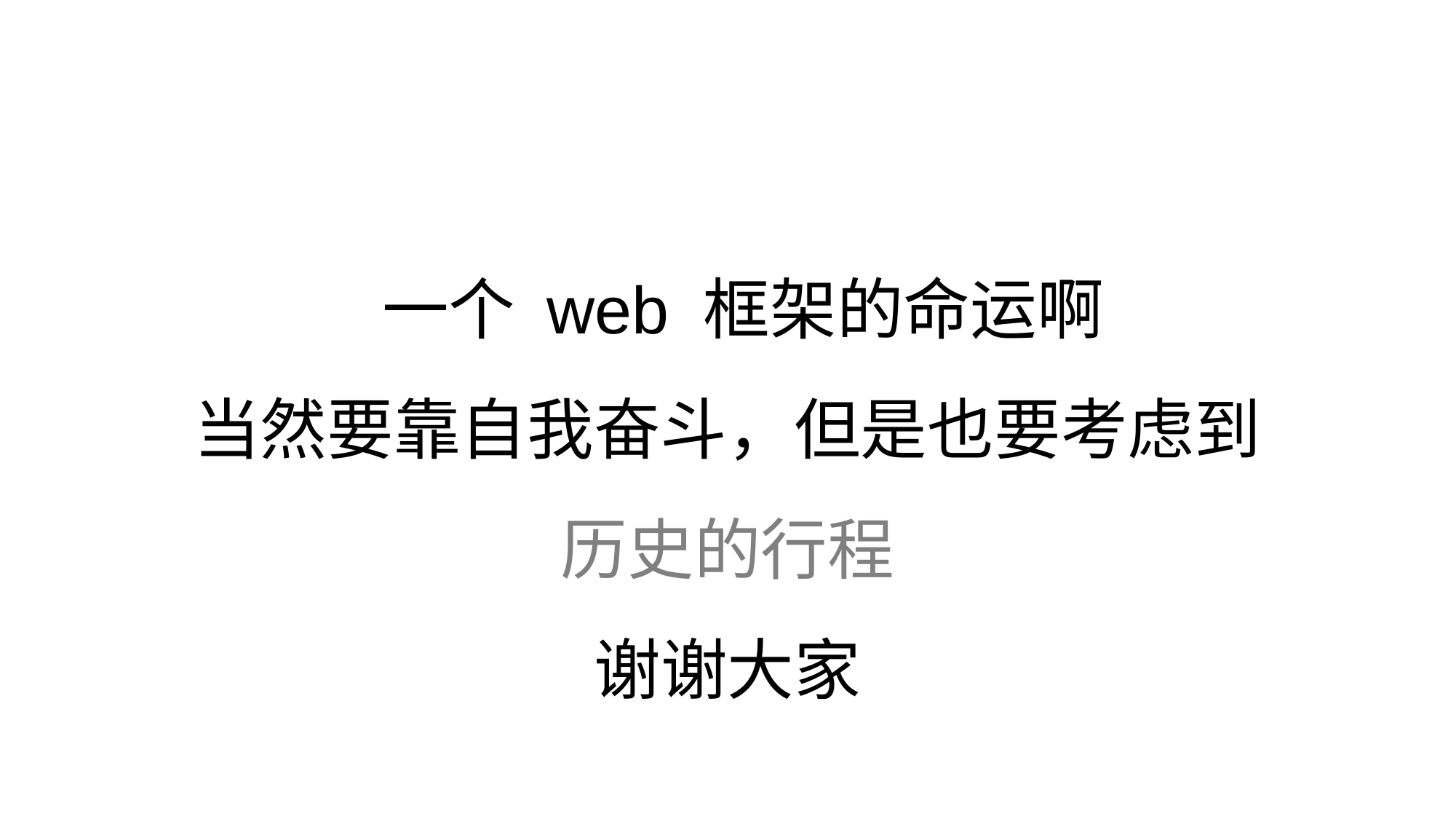

一个 web 框架的命运啊
当然要靠自我奋斗，但是也要考虑到历史的行程
谢谢大家